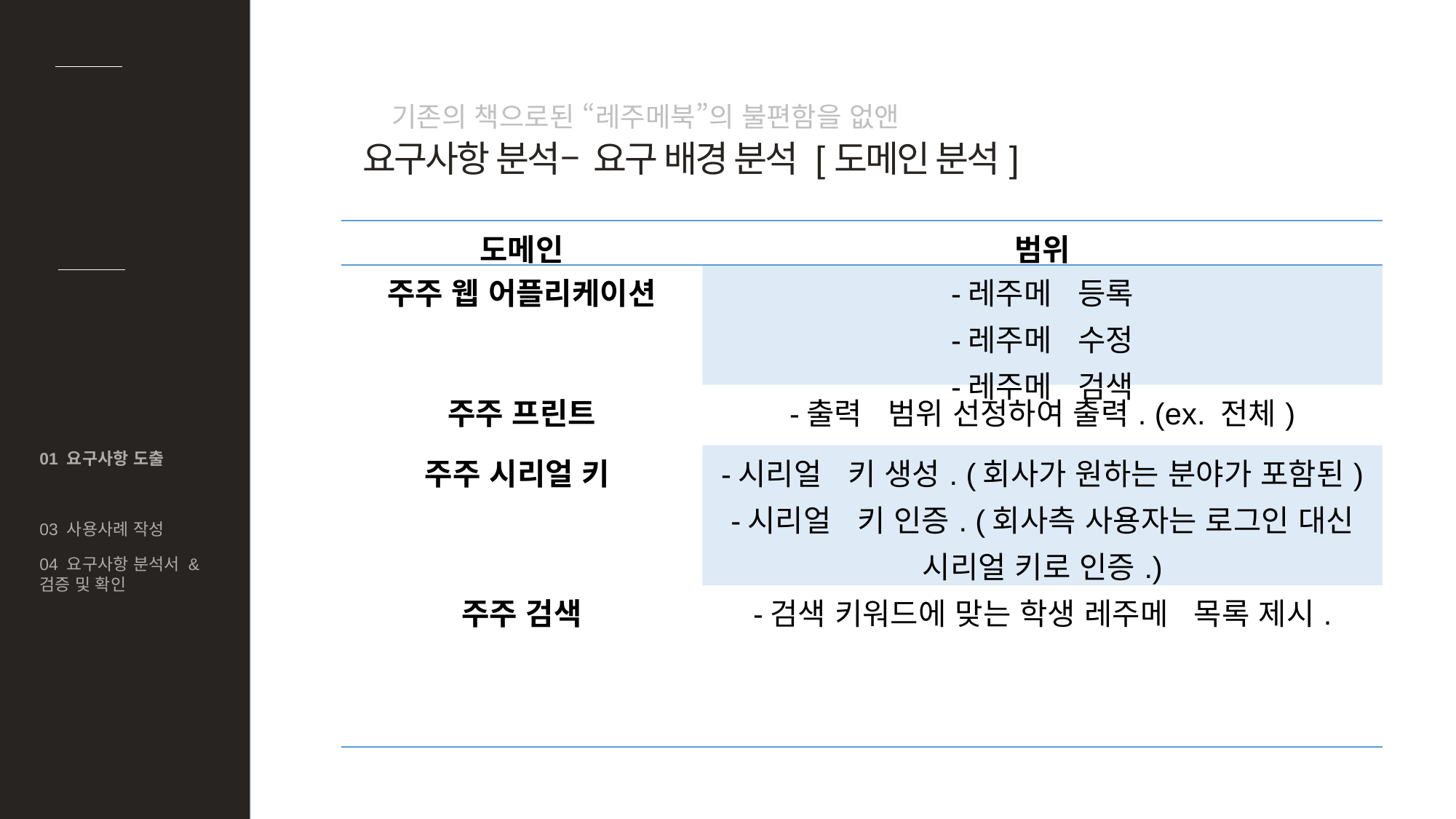

#
기존의 책으로된 “레주메북”의 불편함을 없앤
07
요구분석
요구사항 분석–  요구 배경 분석 [도메인 분석]
| 도메인 | 범위 |
| --- | --- |
| 주주 웹 어플리케이션 | -레주메 등록 -레주메 수정 -레주메 검색 |
| 주주 프린트 | -출력 범위 선정하여 출력. (ex. 전체) |
| 주주 시리얼 키 | -시리얼 키 생성. (회사가 원하는 분야가 포함된) -시리얼 키 인증. (회사측 사용자는 로그인 대신 시리얼 키로 인증.) |
| 주주 검색 | -검색 키워드에 맞는 학생 레주메 목록 제시. |
01 요구사항 도출
02 요구사항 분석
03 사용사례 작성
04 요구사항 분석서 & 검증 및 확인